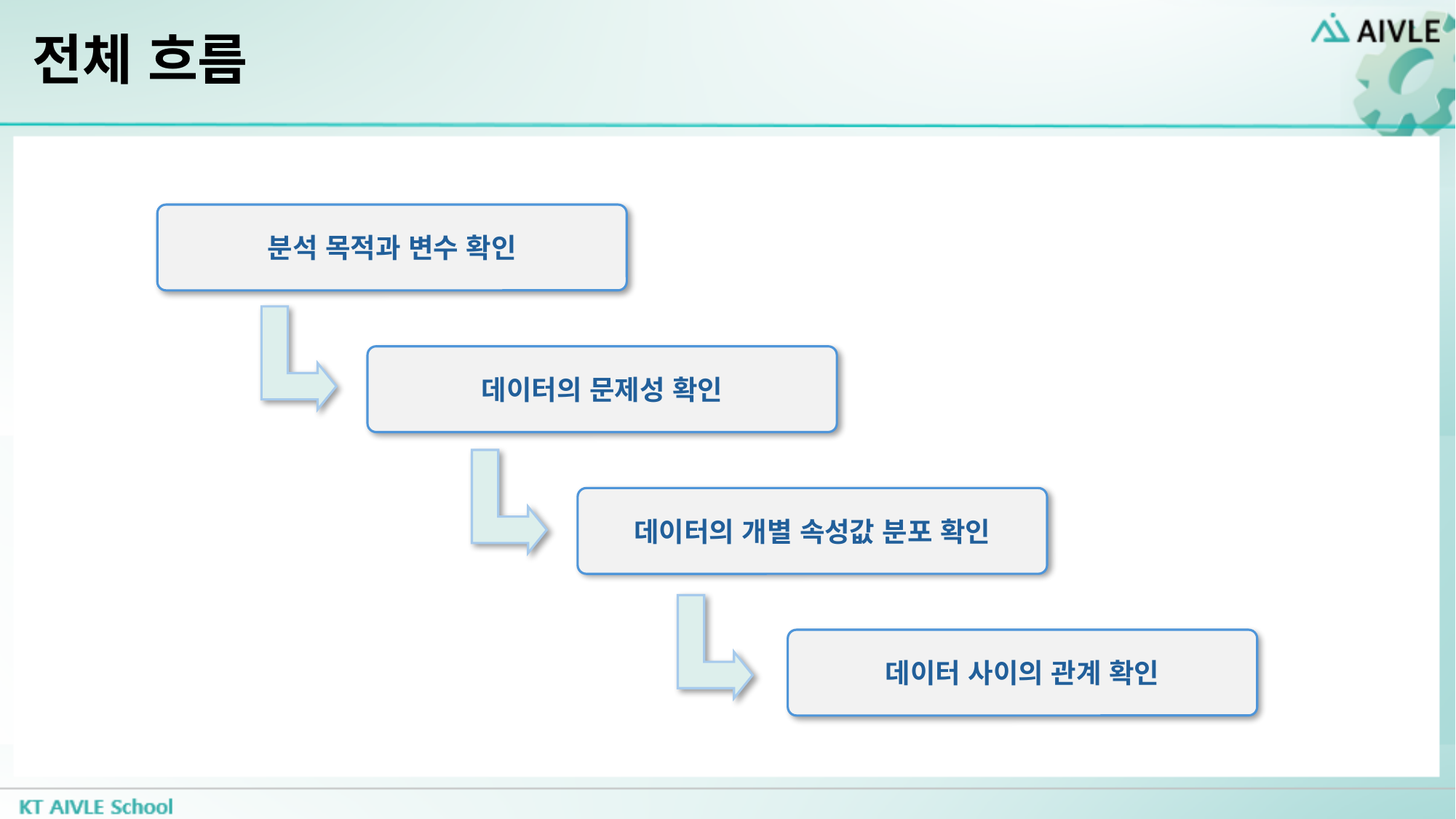

# 전체 흐름
분석 목적과 변수 확인

데이터의 문제성 확인

데이터의 개별 속성값 분포 확인

데이터 사이의 관계 확인